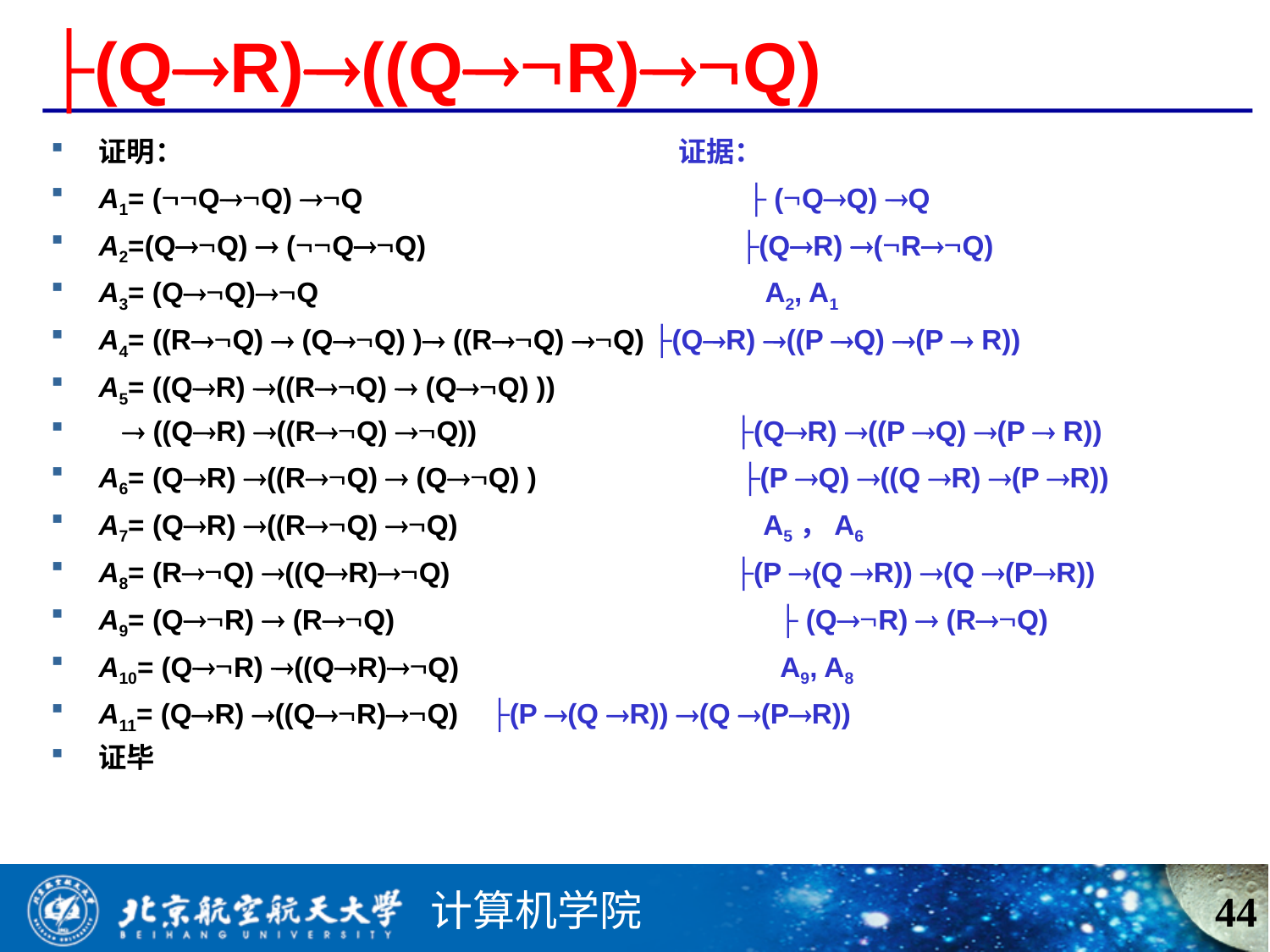

# ├(Q→R)→((Q→¬R)→¬Q)
证明：                                                                              证据：
A1= (¬¬Q→¬Q) →¬Q                                                 ├ (¬Q→Q) →Q
A2=(Q→¬Q) → (¬¬Q→¬Q)                                        ├(Q→R) →(¬R→¬Q)
A3= (Q→¬Q)→¬Q                                                         A2, A1
A4= ((R→¬Q) → (Q→¬Q) )→ ((R→¬Q) →¬Q) ├(Q→R) →((P →Q) →(P → R))
A5= ((Q→R) →((R→¬Q) → (Q→¬Q) ))
   → ((Q→R) →((R→¬Q) →¬Q)) 		├(Q→R) →((P →Q) →(P → R))
A6= (Q→R) →((R→¬Q) → (Q→¬Q) )                          ├(P →Q) →((Q →R) →(P →R))
A7= (Q→R) →((R→¬Q) →¬Q)                                       A5，A6
A8= (R→¬Q) →((Q→R)→¬Q)                      	├(P →(Q →R)) →(Q →(P→R))
A9= (Q→¬R) → (R→¬Q)                                                 ├ (Q→¬R) → (R→¬Q)
A10= (Q→¬R) →((Q→R)→¬Q)                                         A9, A8
A11= (Q→R) →((Q→¬R)→¬Q)    ├(P →(Q →R)) →(Q →(P→R))
证毕